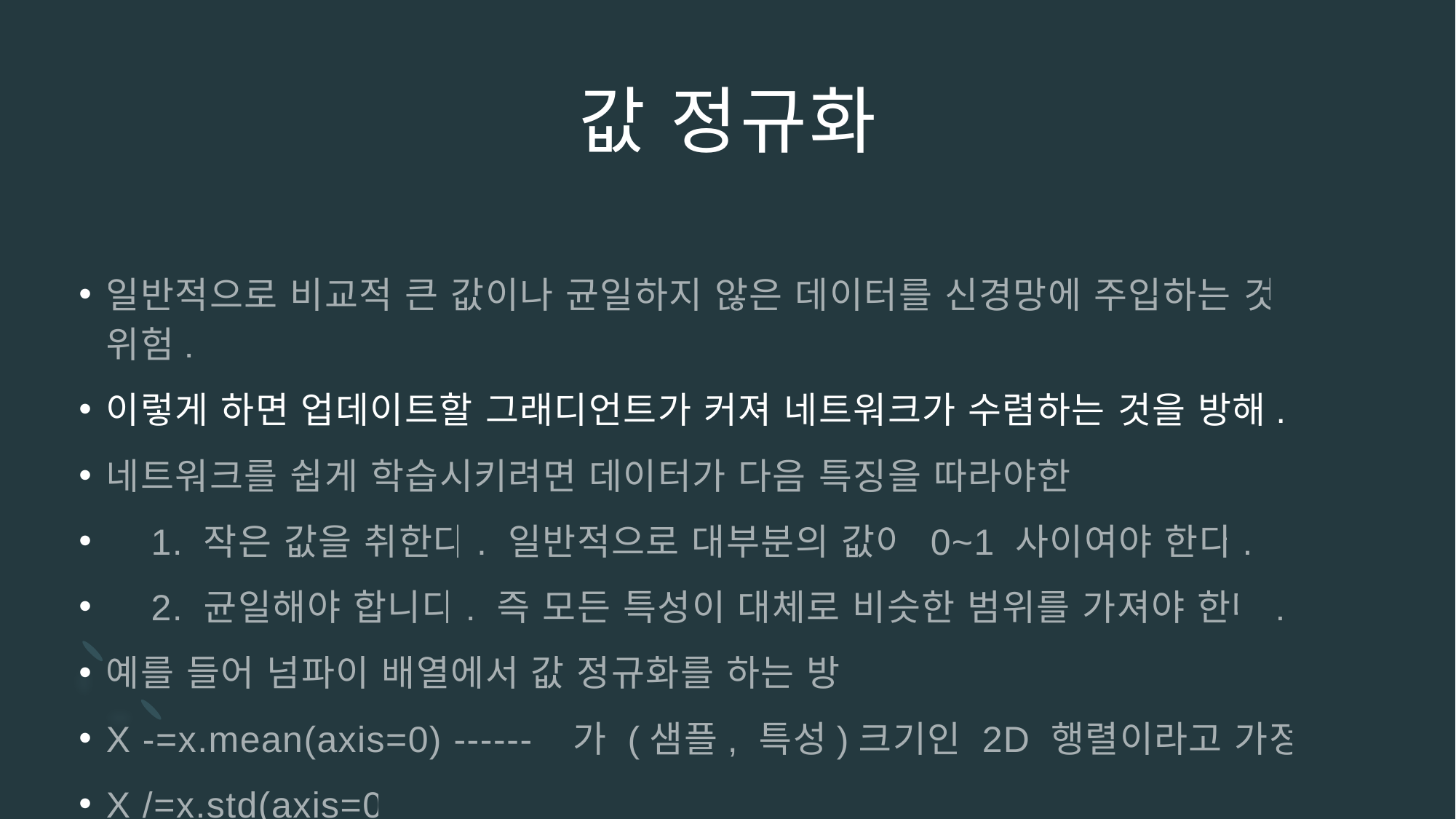

# 값 정규화

일반적으로 비교적 큰 값이나 균일하지 않은 데이터를 신경망에 주입하는 것은 위험.
이렇게 하면 업데이트할 그래디언트가 커져 네트워크가 수렴하는 것을 방해.
네트워크를 쉽게 학습시키려면 데이터가 다음 특징을 따라야한다
    1. 작은 값을 취한다. 일반적으로 대부분의 값이 0~1 사이여야 한다.
    2. 균일해야 합니다. 즉 모든 특성이 대체로 비슷한 범위를 가져야 한다.
예를 들어 넘파이 배열에서 값 정규화를 하는 방법
X -=x.mean(axis=0) ------ x가 (샘플, 특성)크기인 2D 행렬이라고 가정
X /=x.std(axis=0)